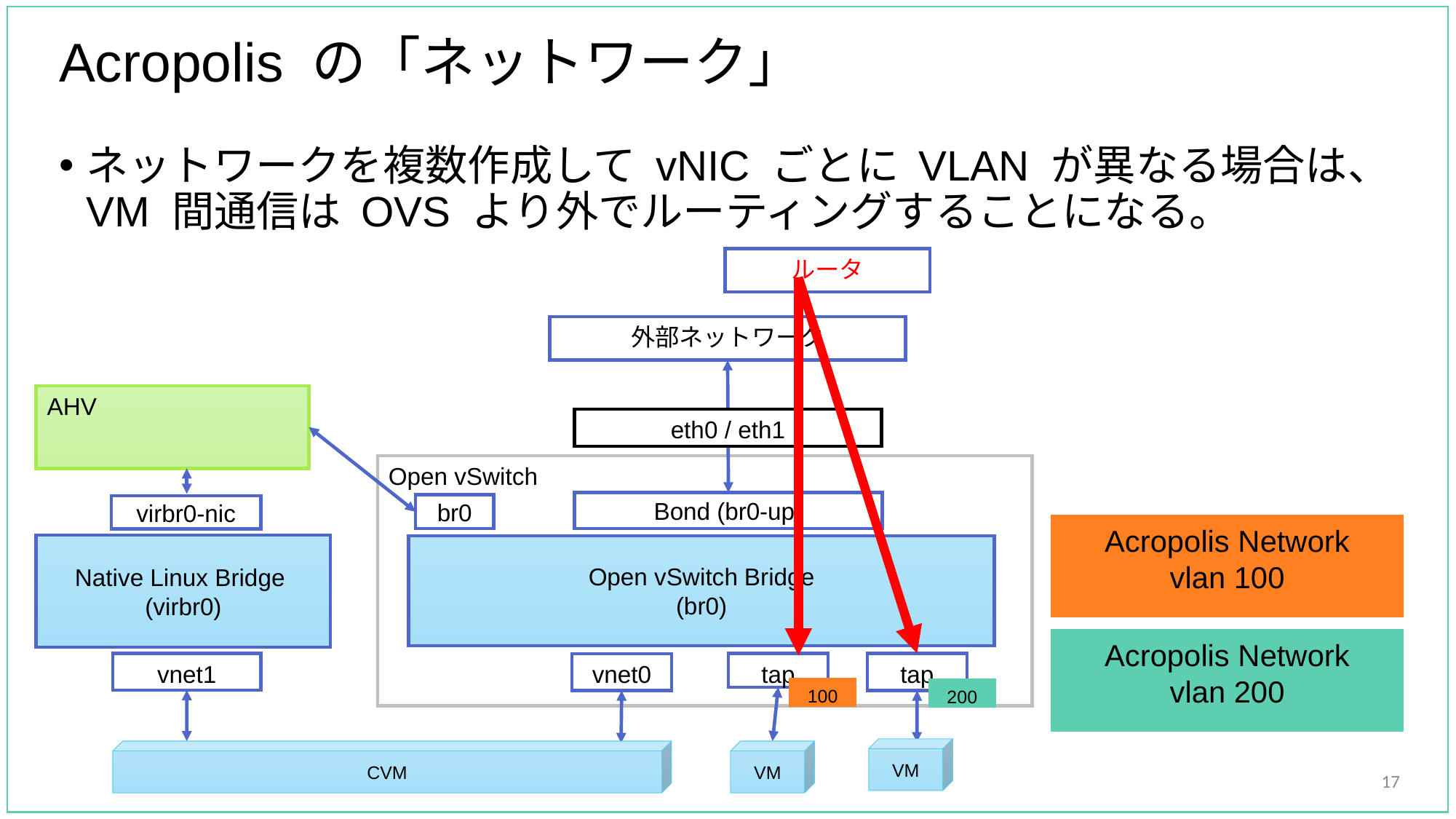

# Acropolis の「ネットワーク」
ネットワークを複数作成して vNIC ごとに VLAN が異なる場合は、
VM 間通信は OVS より外でルーティングすることになる。
ルータ
外部ネットワーク
AHV
eth0 / eth1
Open vSwitch
Bond (br0-up)
br0
virbr0-nic
Acropolis Network
vlan 100
Native Linux Bridge
(virbr0)
Open vSwitch Bridge
(br0)
Acropolis Network
vlan 200
vnet1
tap
tap
vnet0
100
200
VM
CVM
VM
17